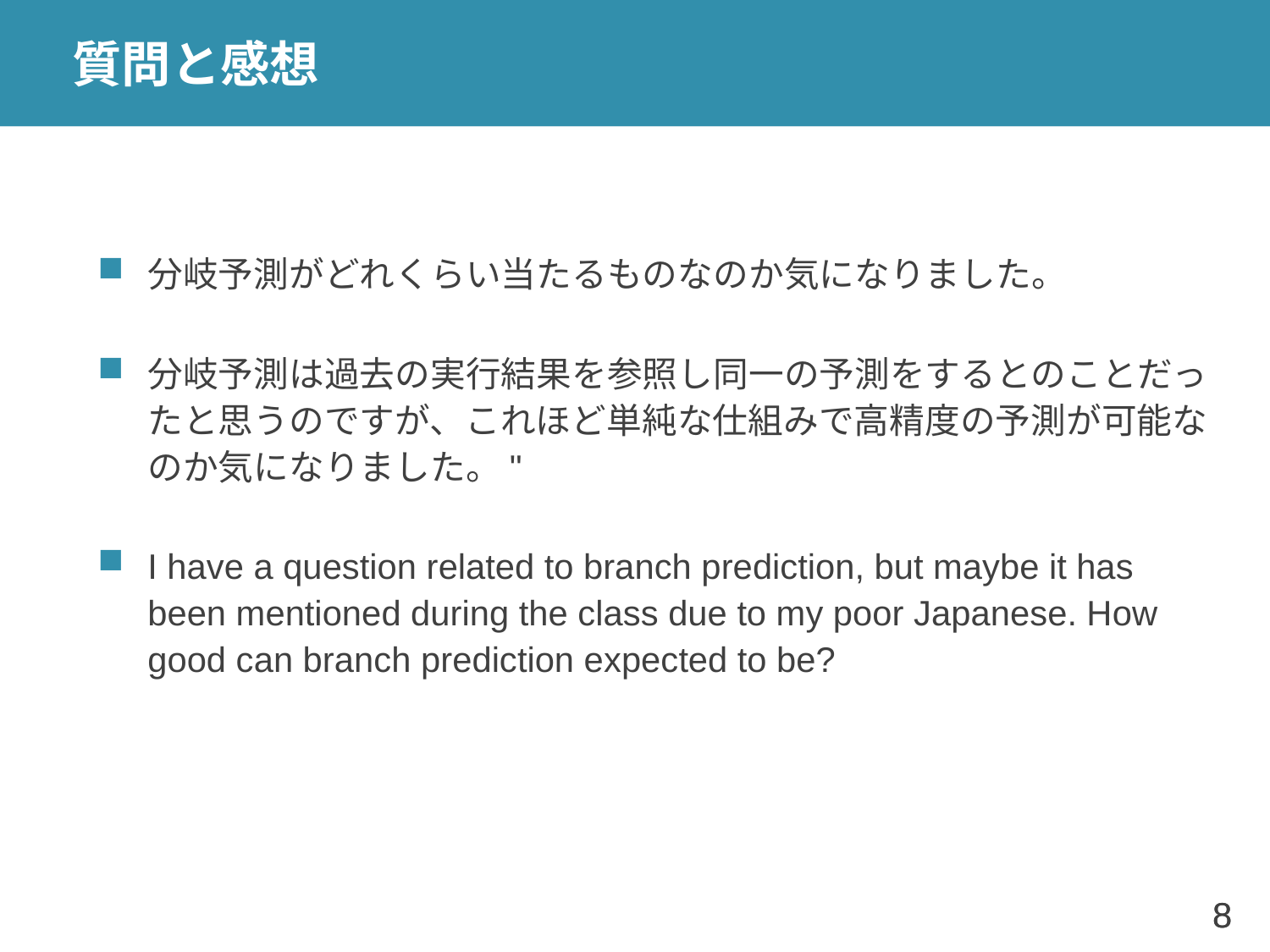

# 質問と感想
分岐予測がどれくらい当たるものなのか気になりました。
分岐予測は過去の実行結果を参照し同一の予測をするとのことだったと思うのですが、これほど単純な仕組みで高精度の予測が可能なのか気になりました。"
I have a question related to branch prediction, but maybe it has been mentioned during the class due to my poor Japanese. How good can branch prediction expected to be?